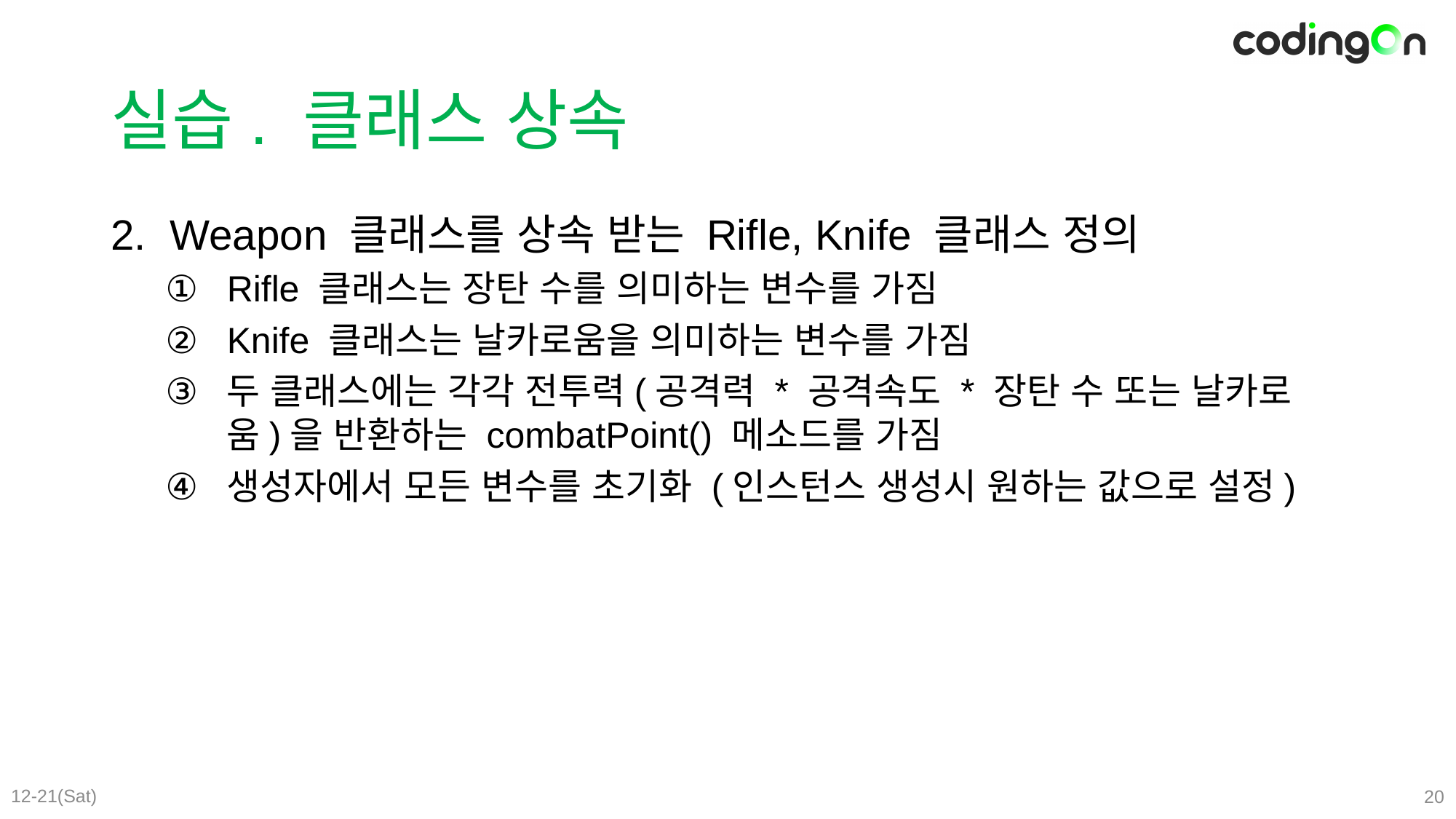

# 실습. 클래스 상속
2.  Weapon 클래스를 상속 받는 Rifle, Knife 클래스 정의
Rifle 클래스는 장탄 수를 의미하는 변수를 가짐
Knife 클래스는 날카로움을 의미하는 변수를 가짐
두 클래스에는 각각 전투력(공격력 * 공격속도 * 장탄 수 또는 날카로움)을 반환하는 combatPoint() 메소드를 가짐
생성자에서 모든 변수를 초기화 (인스턴스 생성시 원하는 값으로 설정)
12-21(Sat)
20